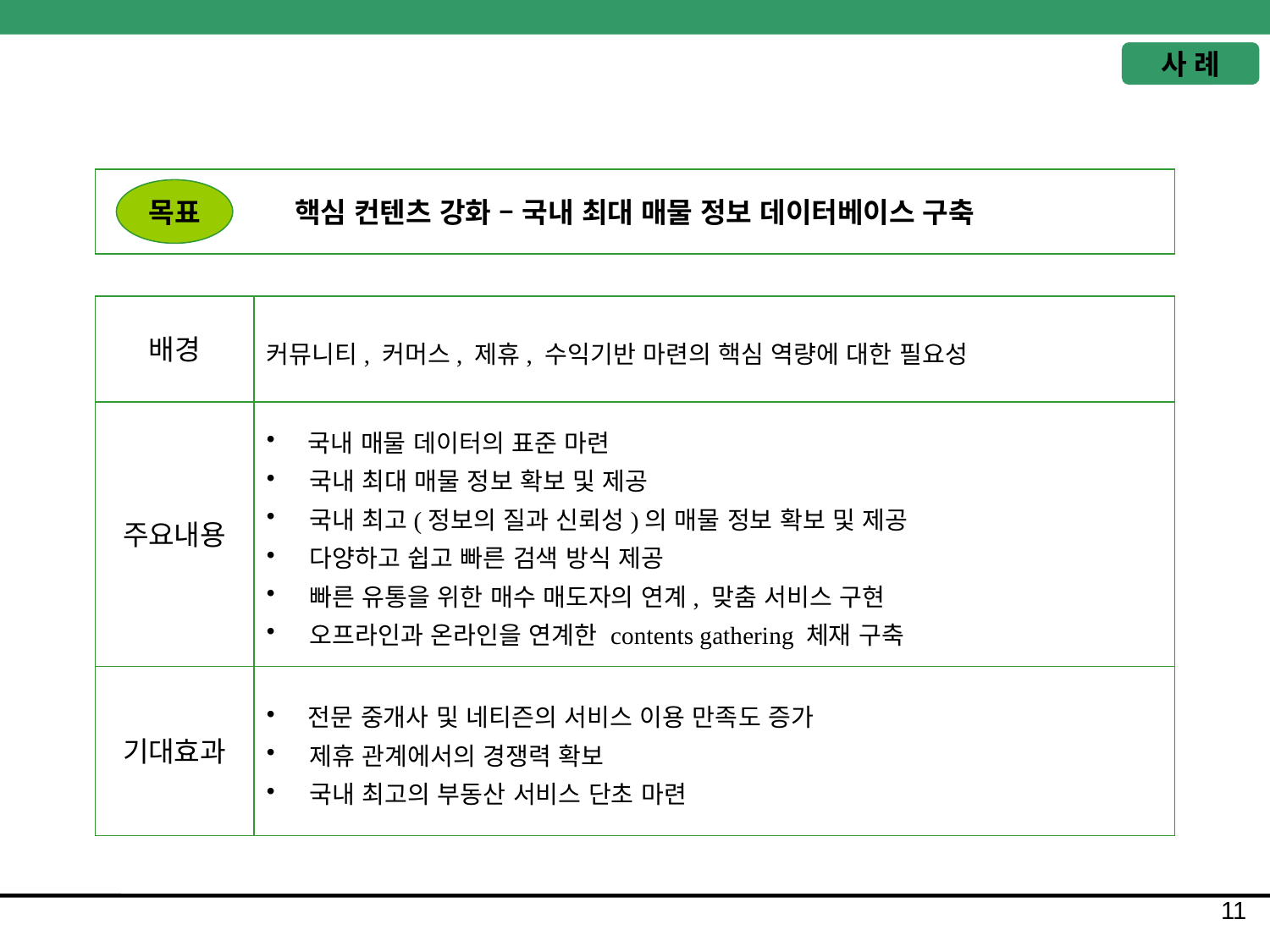

사 례
핵심 컨텐츠 강화 – 국내 최대 매물 정보 데이터베이스 구축
목표
배경
커뮤니티, 커머스, 제휴, 수익기반 마련의 핵심 역량에 대한 필요성
주요내용
 국내 매물 데이터의 표준 마련
 국내 최대 매물 정보 확보 및 제공
 국내 최고(정보의 질과 신뢰성)의 매물 정보 확보 및 제공
 다양하고 쉽고 빠른 검색 방식 제공
 빠른 유통을 위한 매수 매도자의 연계, 맞춤 서비스 구현
 오프라인과 온라인을 연계한 contents gathering 체재 구축
기대효과
 전문 중개사 및 네티즌의 서비스 이용 만족도 증가
 제휴 관계에서의 경쟁력 확보
 국내 최고의 부동산 서비스 단초 마련
11